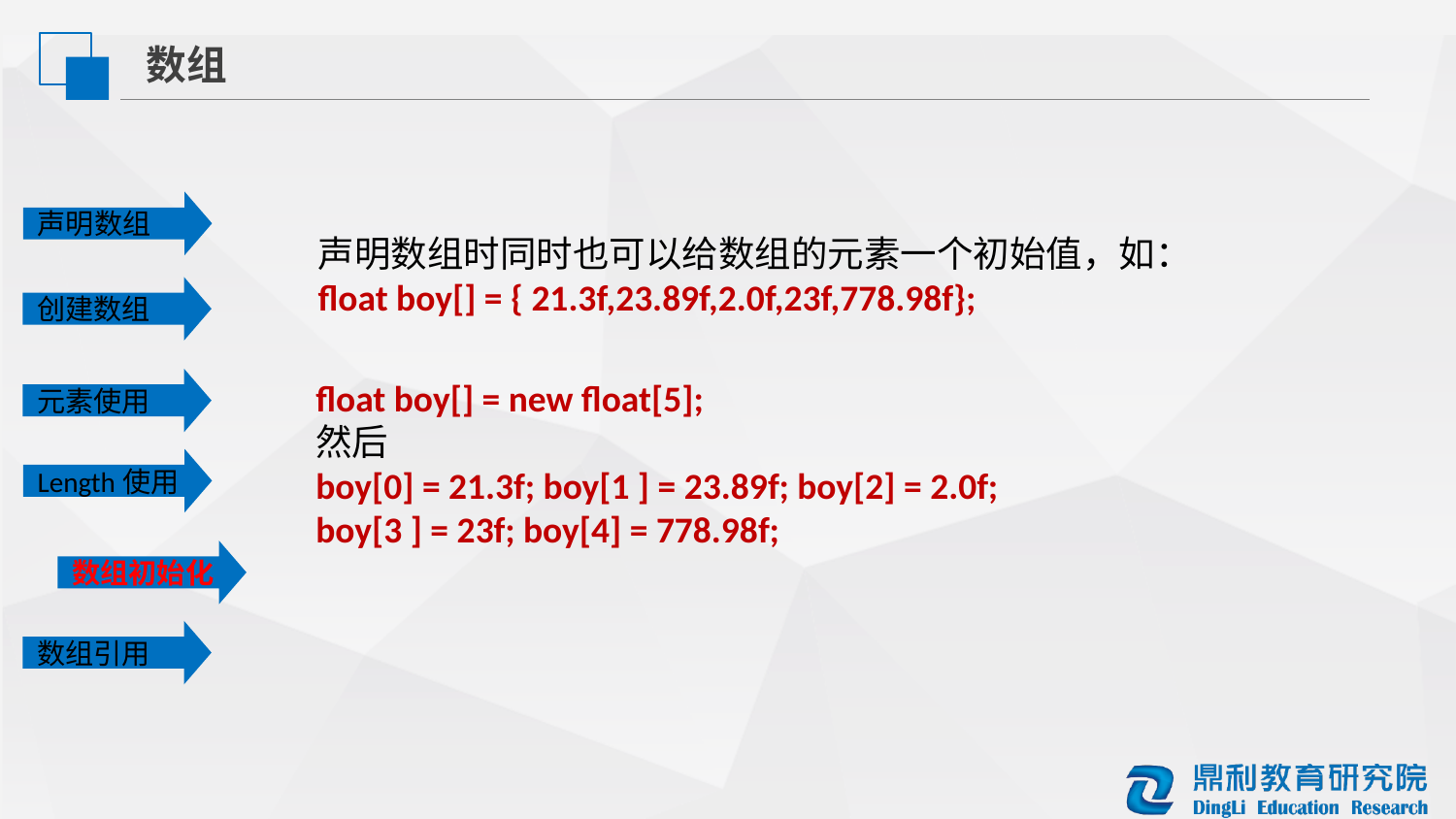

数组
声明数组
声明数组时同时也可以给数组的元素一个初始值，如：
float boy[] = { 21.3f,23.89f,2.0f,23f,778.98f};
创建数组
元素使用
float boy[] = new float[5];
然后
boy[0] = 21.3f; boy[1 ] = 23.89f; boy[2] = 2.0f;
boy[3 ] = 23f; boy[4] = 778.98f;
Length使用
数组初始化
数组引用